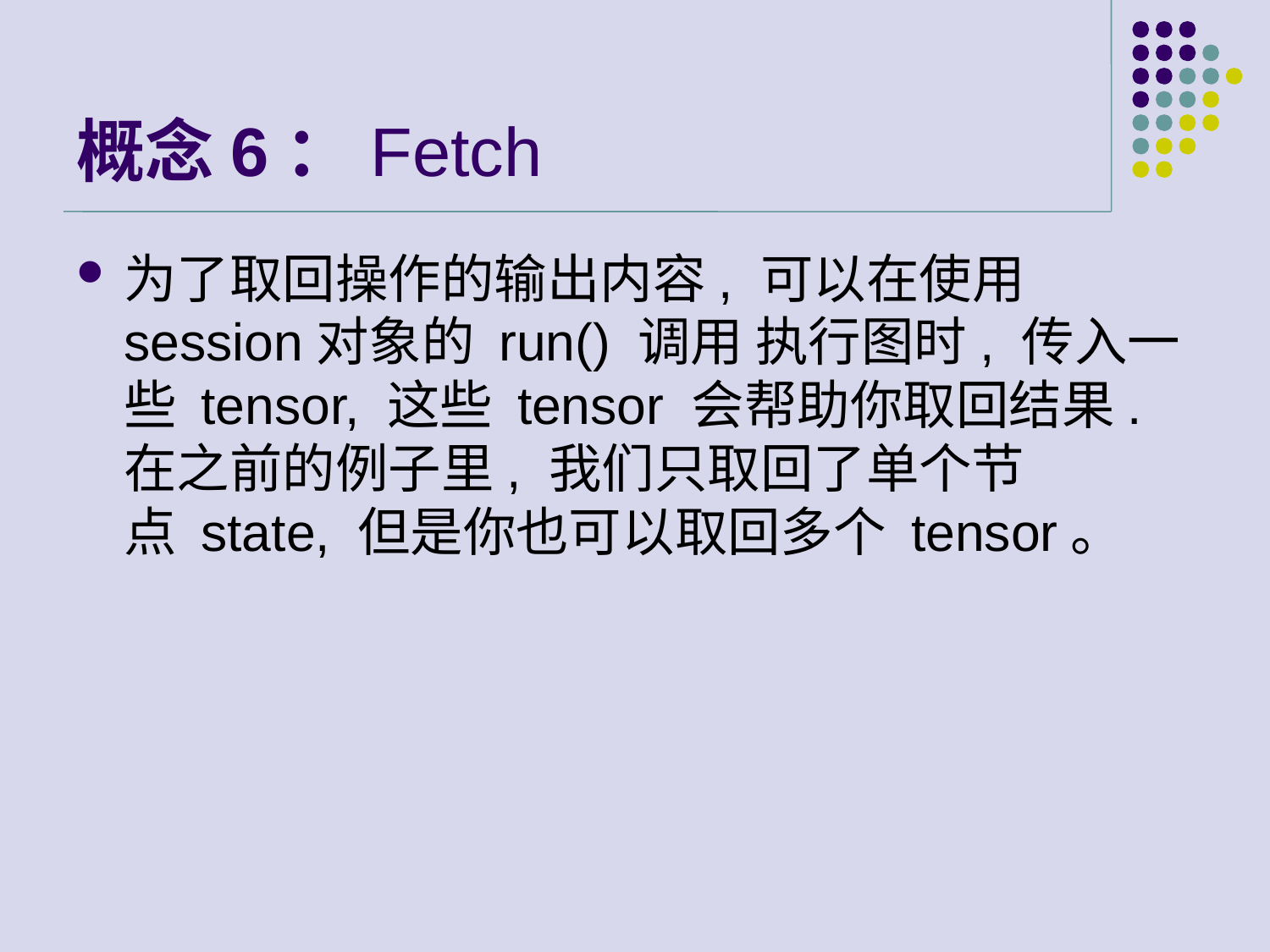

# 概念6：Fetch
为了取回操作的输出内容, 可以在使用session对象的 run() 调用 执行图时, 传入一些 tensor, 这些 tensor 会帮助你取回结果. 在之前的例子里, 我们只取回了单个节点 state, 但是你也可以取回多个 tensor。